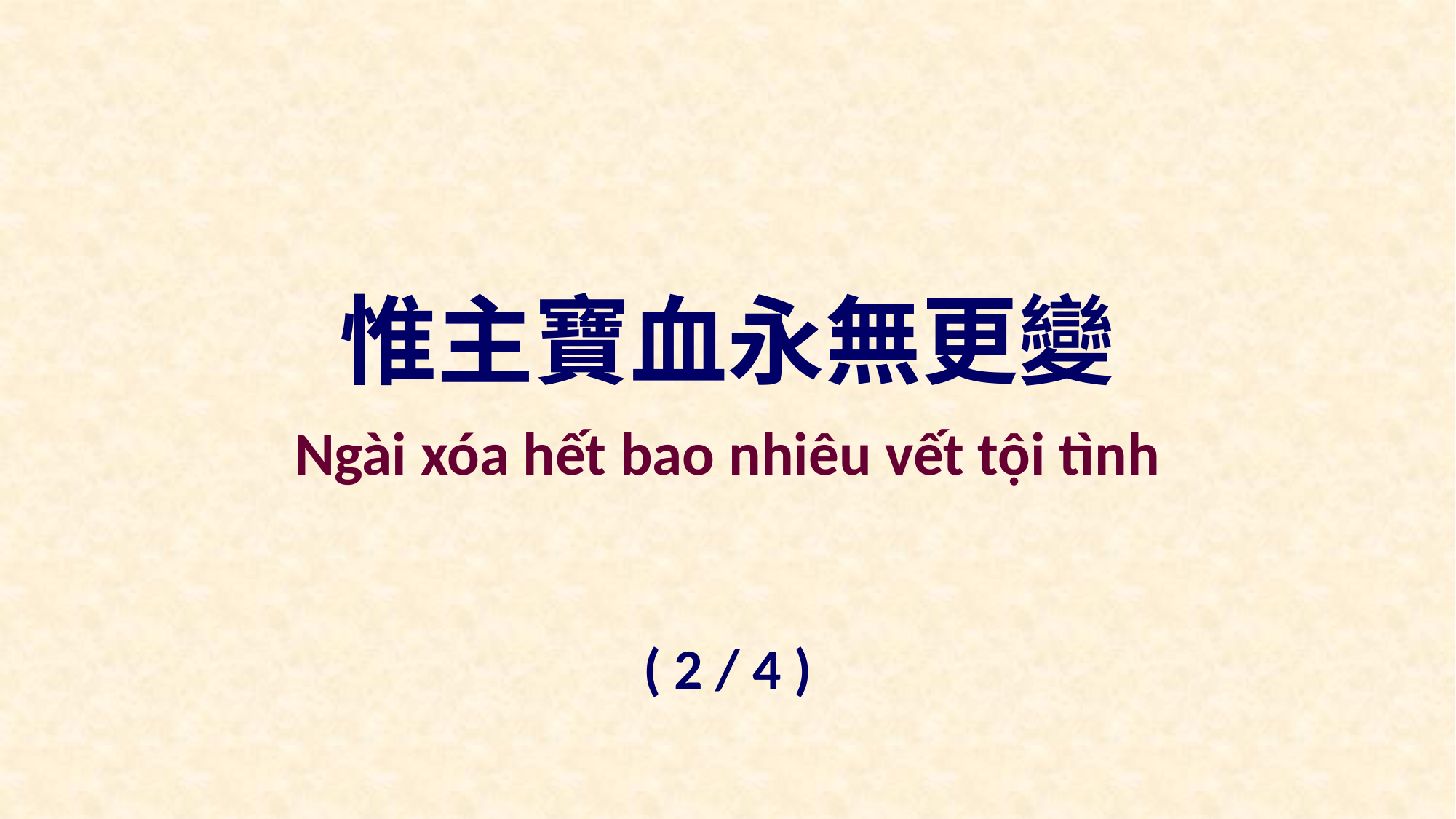

惟主寶血永無更變
Ngài xóa hết bao nhiêu vết tội tình
( 2 / 4 )